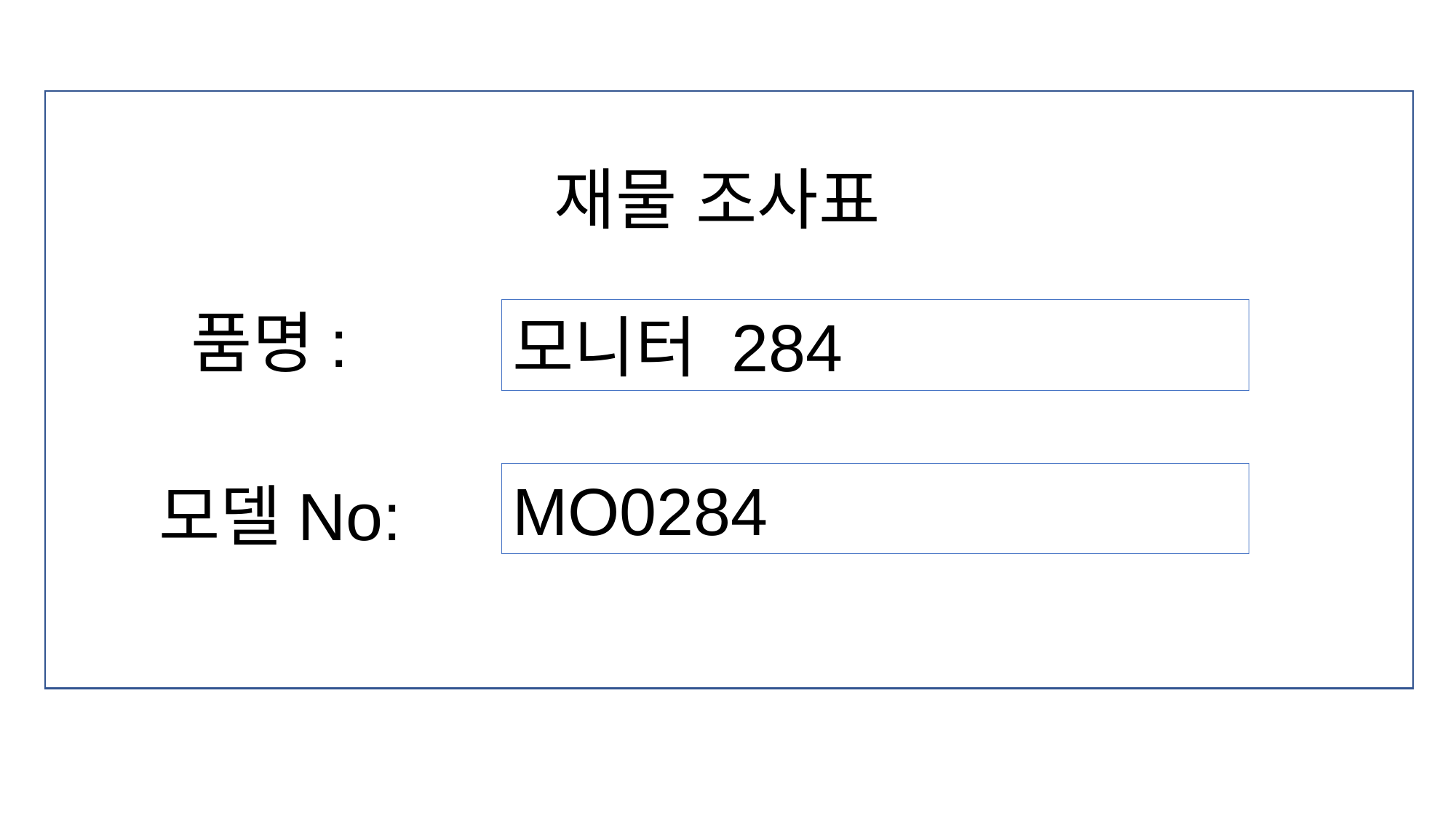

재물 조사표
품명:
모니터 284
MO0284
모델No: